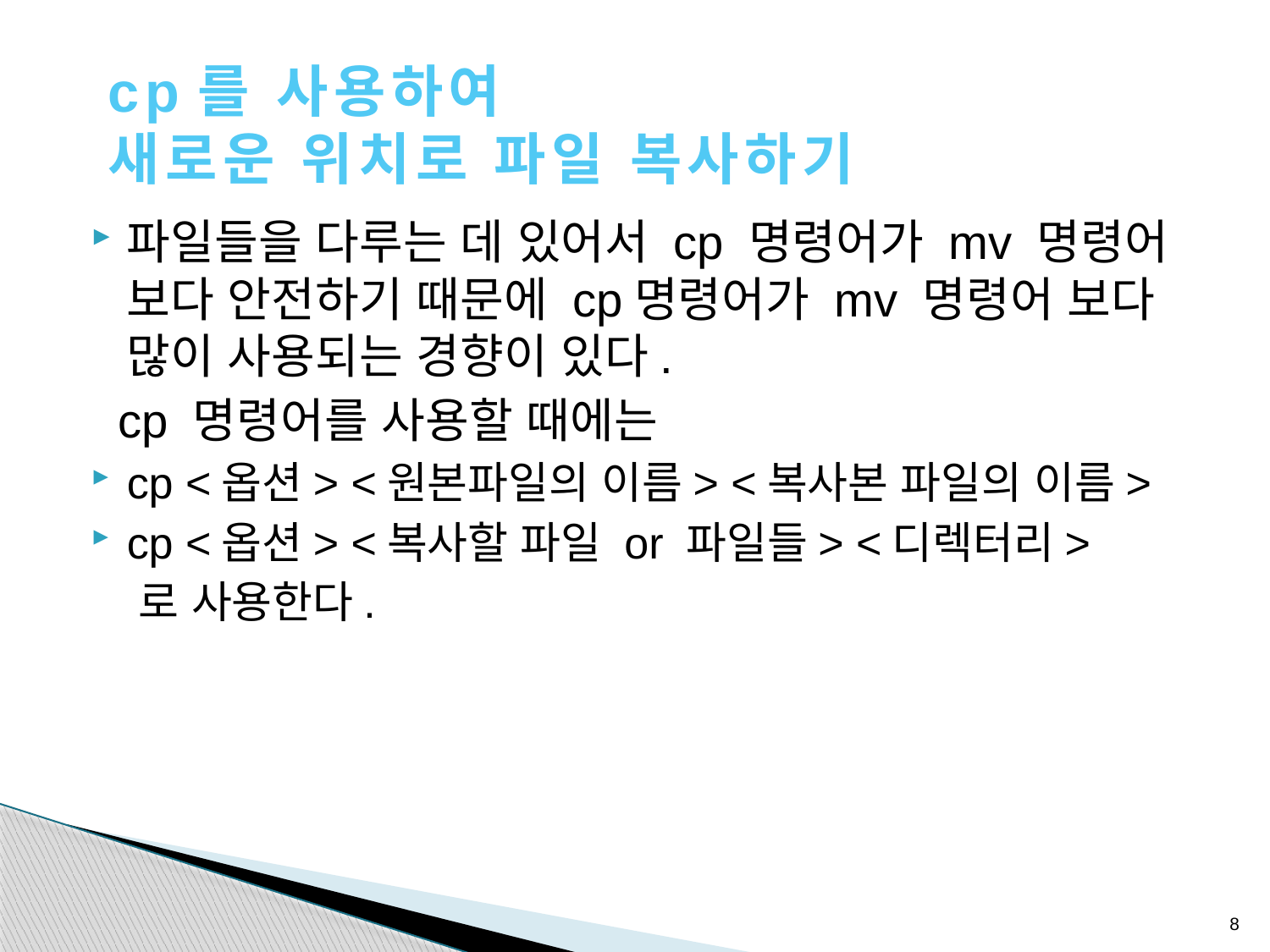

cp를 사용하여
새로운 위치로 파일 복사하기
파일들을 다루는 데 있어서 cp 명령어가 mv 명령어 보다 안전하기 때문에 cp명령어가 mv 명령어 보다 많이 사용되는 경향이 있다.
  cp 명령어를 사용할 때에는
cp <옵션> <원본파일의 이름> <복사본 파일의 이름>
cp <옵션> <복사할 파일 or 파일들> <디렉터리>
   로 사용한다.

8